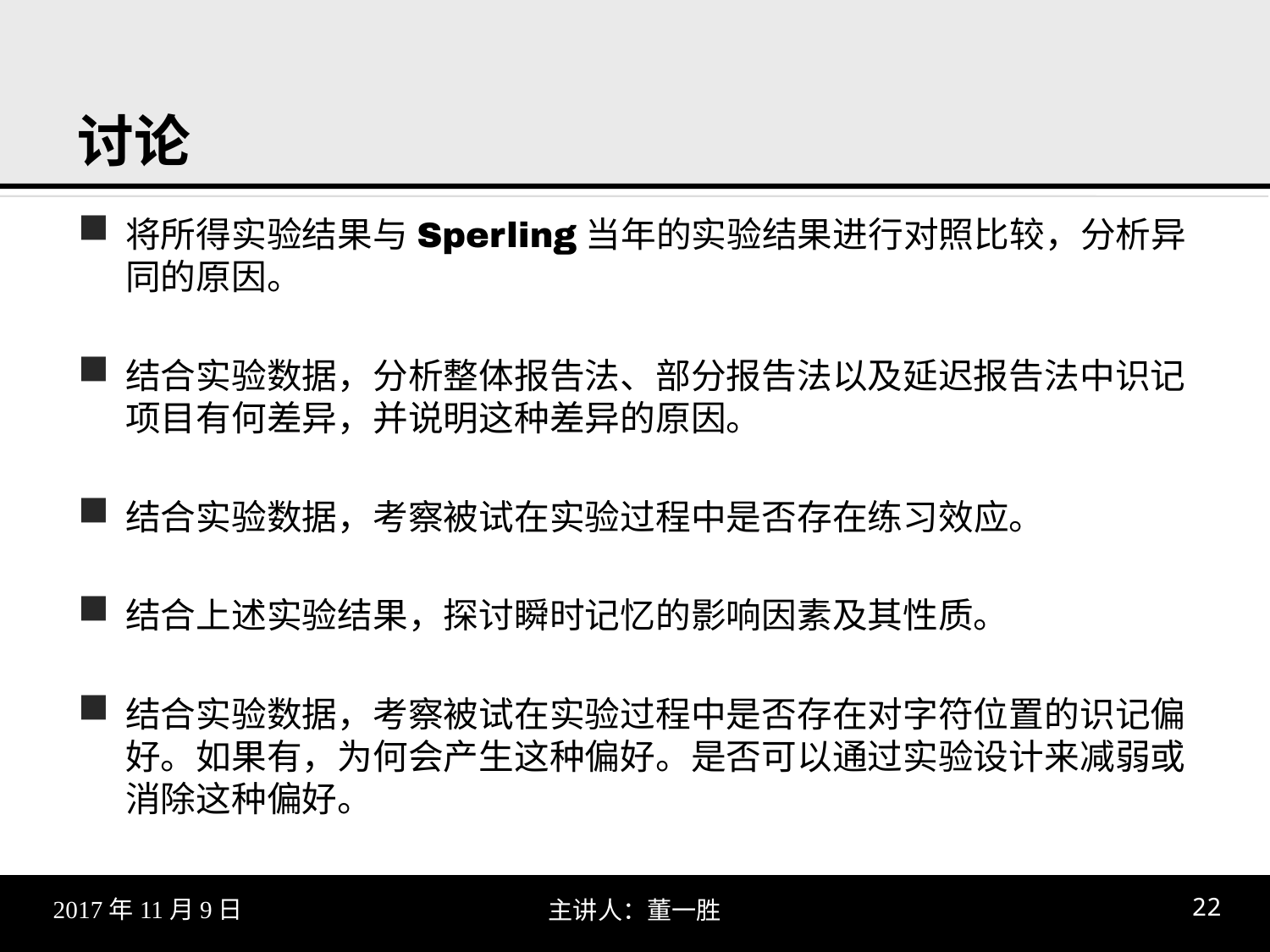

# 讨论
将所得实验结果与Sperling当年的实验结果进行对照比较，分析异同的原因。

结合实验数据，分析整体报告法、部分报告法以及延迟报告法中识记项目有何差异，并说明这种差异的原因。

结合实验数据，考察被试在实验过程中是否存在练习效应。

结合上述实验结果，探讨瞬时记忆的影响因素及其性质。

结合实验数据，考察被试在实验过程中是否存在对字符位置的识记偏好。如果有，为何会产生这种偏好。是否可以通过实验设计来减弱或消除这种偏好。

2017年11月9日
22
主讲人：董一胜